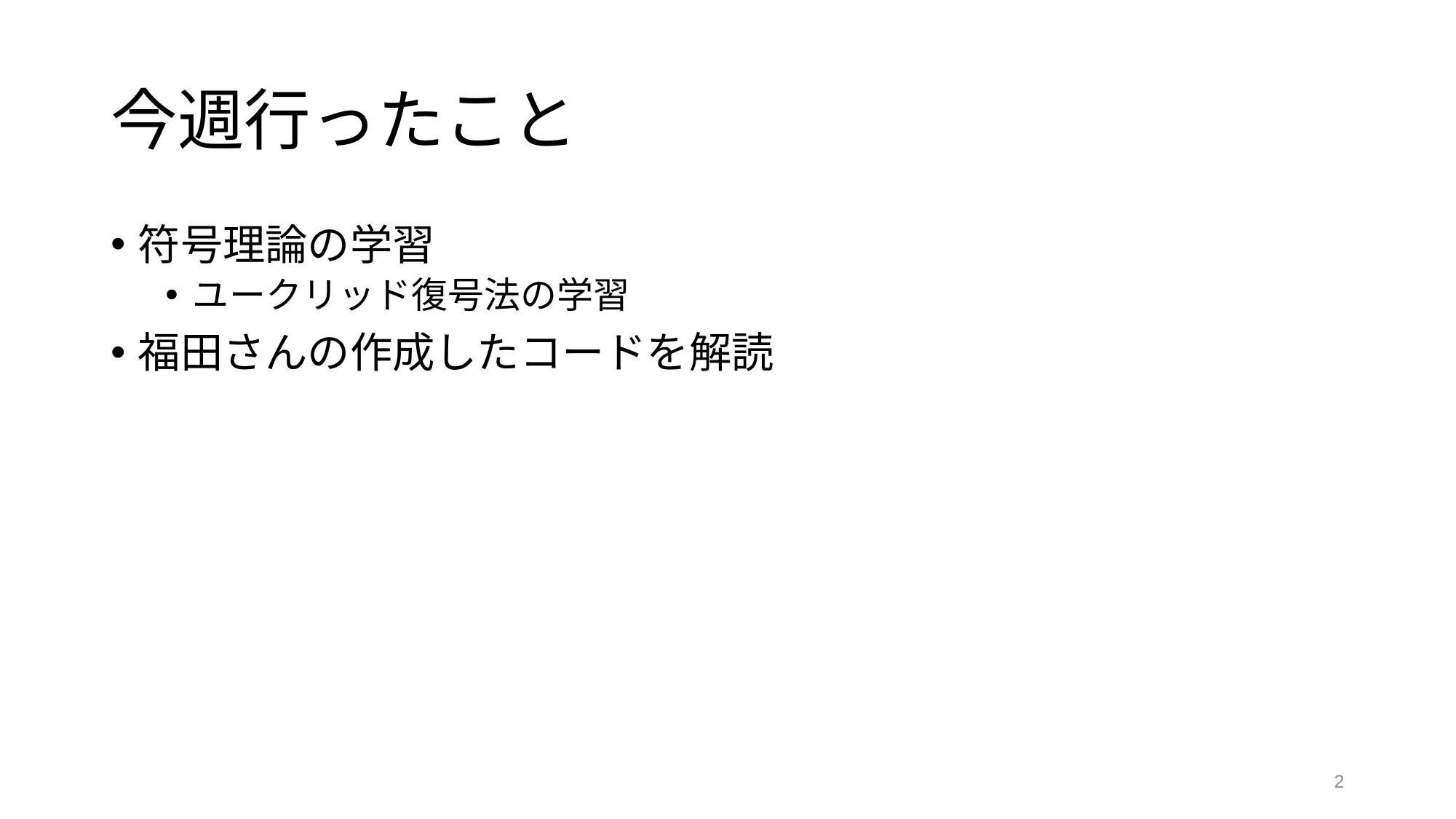

# 今週行ったこと
符号理論の学習
ユークリッド復号法の学習
福田さんの作成したコードを解読
2